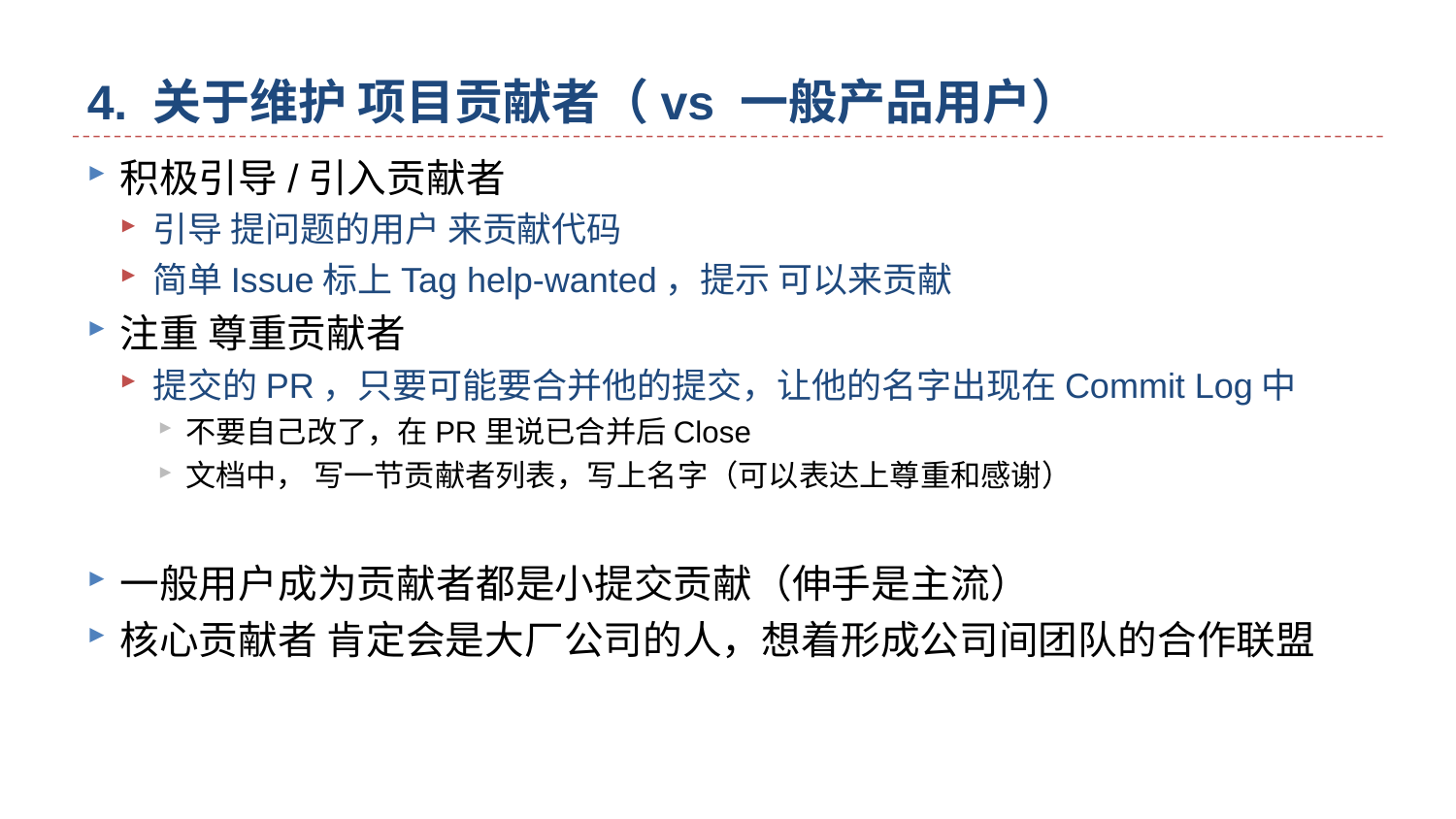

# 4. 关于维护 项目贡献者（vs 一般产品用户）
积极引导/引入贡献者
引导 提问题的用户 来贡献代码
简单Issue标上Tag help-wanted，提示 可以来贡献
注重 尊重贡献者
提交的PR，只要可能要合并他的提交，让他的名字出现在Commit Log中
不要自己改了，在PR里说已合并后Close
文档中， 写一节贡献者列表，写上名字（可以表达上尊重和感谢）

一般用户成为贡献者都是小提交贡献（伸手是主流）
核心贡献者 肯定会是大厂公司的人，想着形成公司间团队的合作联盟